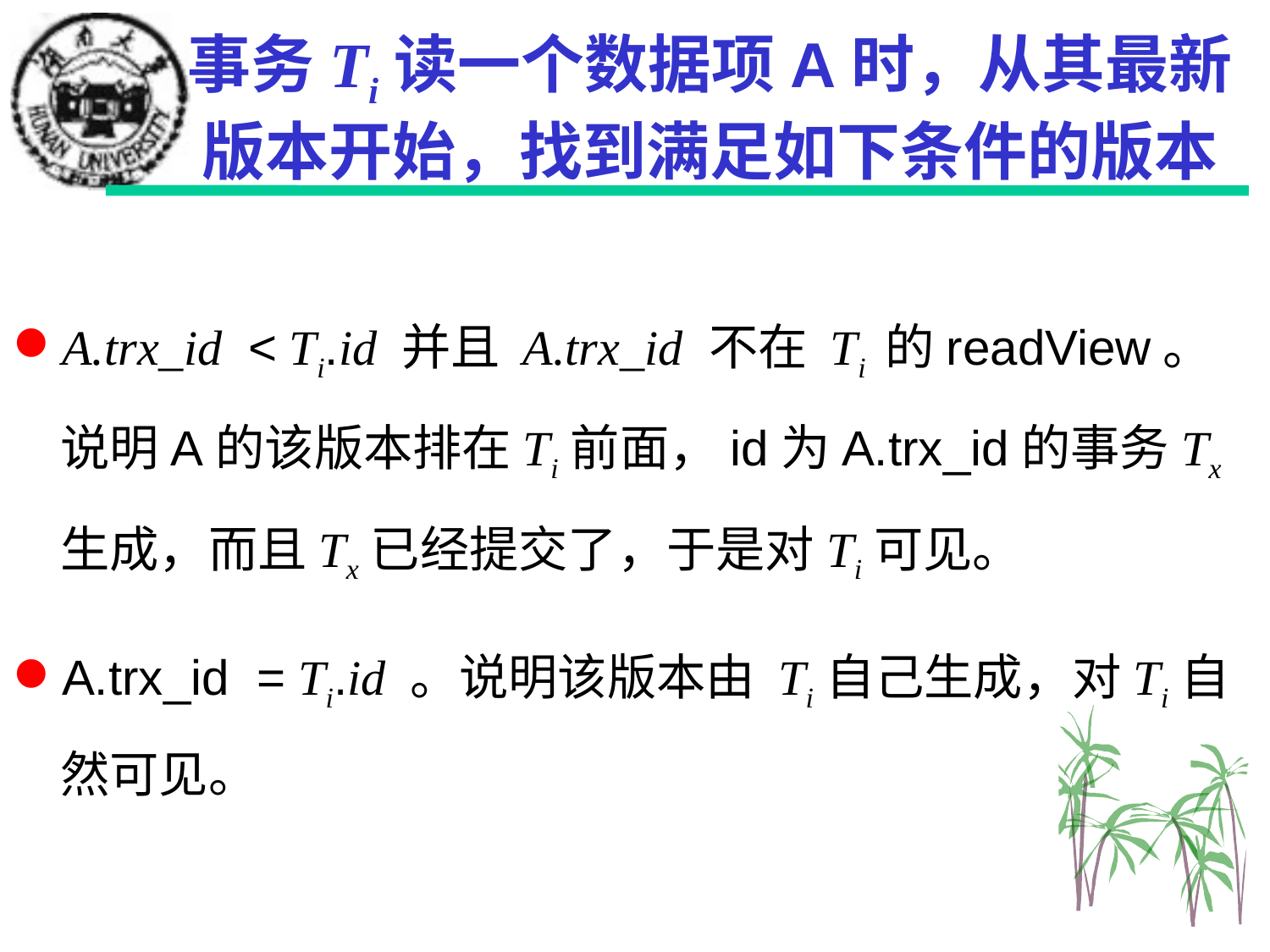

# 事务Ti读一个数据项A时，从其最新版本开始，找到满足如下条件的版本
A.trx_id  < Ti.id 并且 A.trx_id 不在 Ti 的readView。说明A的该版本排在Ti前面，id为A.trx_id的事务Tx生成，而且Tx已经提交了，于是对Ti可见。
A.trx_id  = Ti.id 。说明该版本由 Ti自己生成，对Ti自然可见。